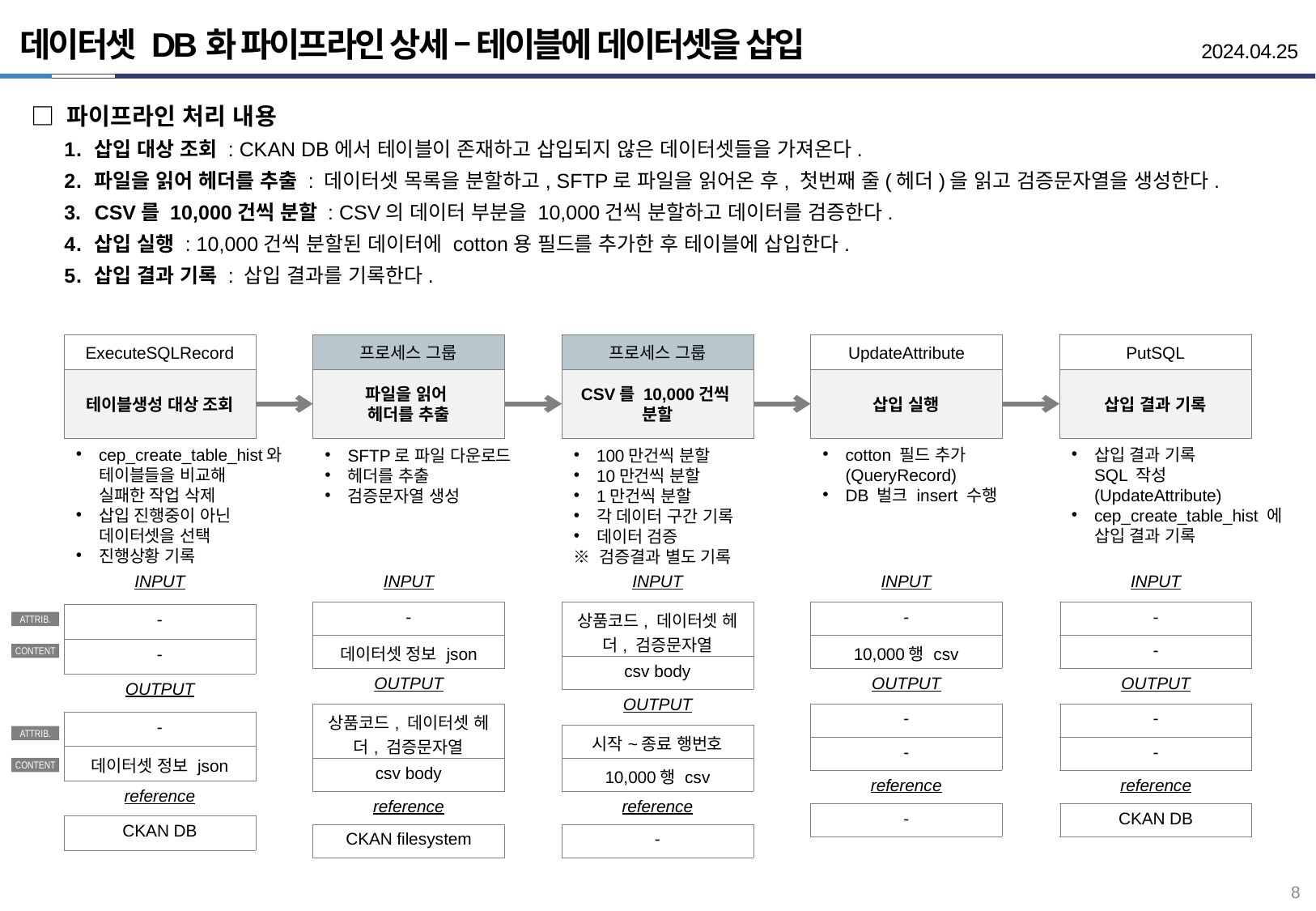

데이터셋 DB화 파이프라인 상세 – 테이블에 데이터셋을 삽입
2024.04.25
□ 파이프라인 처리 내용
삽입 대상 조회 : CKAN DB에서 테이블이 존재하고 삽입되지 않은 데이터셋들을 가져온다.
파일을 읽어 헤더를 추출 : 데이터셋 목록을 분할하고, SFTP로 파일을 읽어온 후, 첫번째 줄(헤더)을 읽고 검증문자열을 생성한다.
CSV를 10,000건씩 분할 : CSV의 데이터 부분을 10,000건씩 분할하고 데이터를 검증한다.
삽입 실행 : 10,000건씩 분할된 데이터에 cotton용 필드를 추가한 후 테이블에 삽입한다.
삽입 결과 기록 : 삽입 결과를 기록한다.
ExecuteSQLRecord
프로세스 그룹
프로세스 그룹
UpdateAttribute
PutSQL
테이블생성 대상 조회
파일을 읽어
헤더를 추출
CSV를 10,000건씩
분할
삽입 실행
삽입 결과 기록
cep_create_table_hist와
테이블들을 비교해
실패한 작업 삭제
삽입 진행중이 아닌
데이터셋을 선택
진행상황 기록
cotton 필드 추가
(QueryRecord)
DB 벌크 insert 수행
삽입 결과 기록
SQL 작성
(UpdateAttribute)
cep_create_table_hist 에
삽입 결과 기록
SFTP로 파일 다운로드
헤더를 추출
검증문자열 생성
100만건씩 분할
10만건씩 분할
1만건씩 분할
각 데이터 구간 기록
데이터 검증
※ 검증결과 별도 기록
| INPUT |
| --- |
| - |
| - |
| OUTPUT |
| - |
| 데이터셋 정보 json |
| reference |
| CKAN DB |
| INPUT |
| --- |
| - |
| 데이터셋 정보 json |
| OUTPUT |
| 상품코드, 데이터셋 헤더, 검증문자열 |
| csv body |
| reference |
| CKAN filesystem |
| INPUT |
| --- |
| 상품코드, 데이터셋 헤더, 검증문자열 |
| csv body |
| OUTPUT |
| 시작~종료 행번호 |
| 10,000행 csv |
| reference |
| - |
| INPUT |
| --- |
| - |
| 10,000행 csv |
| OUTPUT |
| - |
| - |
| reference |
| - |
| INPUT |
| --- |
| - |
| - |
| OUTPUT |
| - |
| - |
| reference |
| CKAN DB |
ATTRIB.
CONTENT
ATTRIB.
CONTENT
8